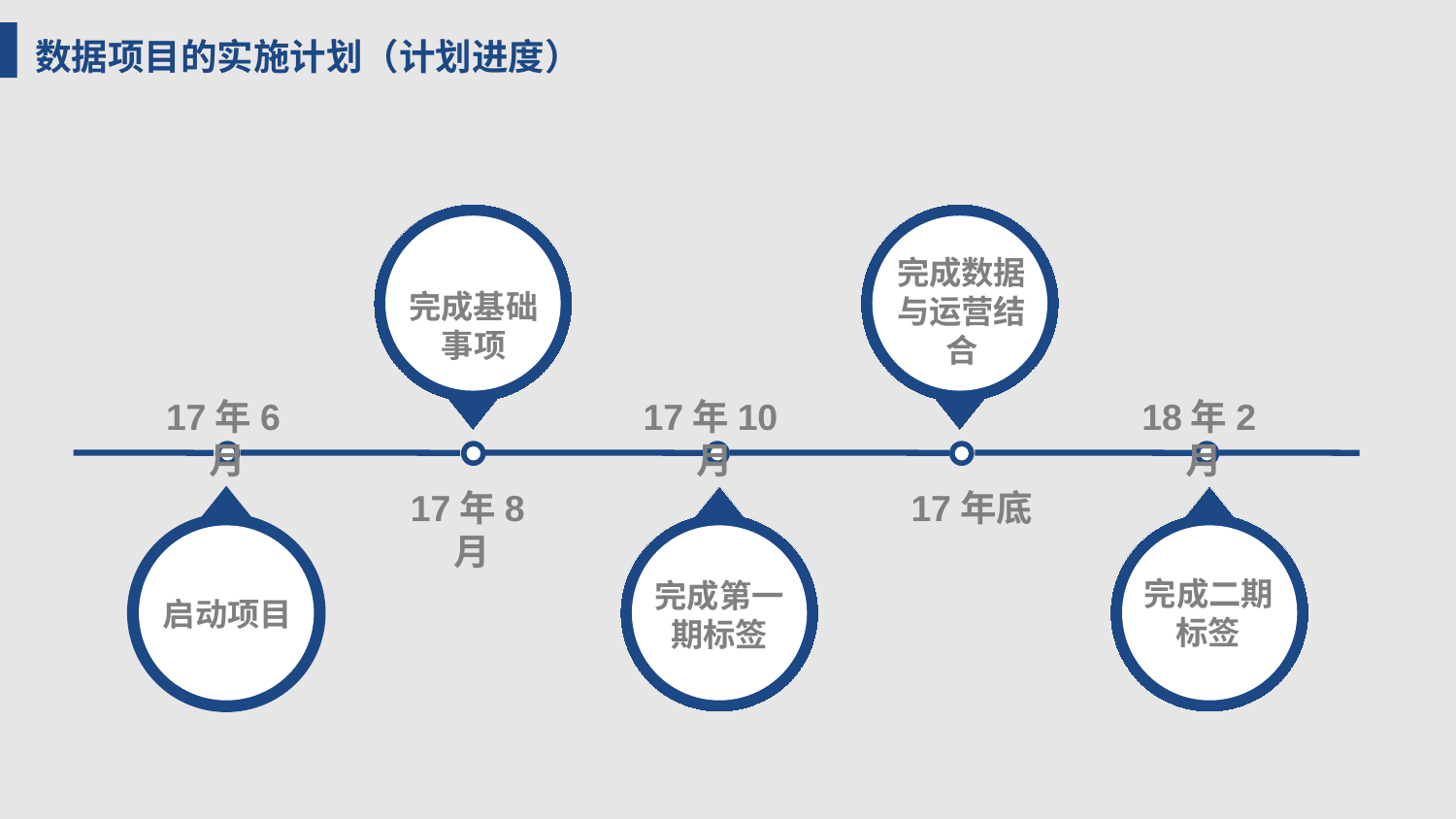

数据项目的实施计划（计划进度）

完成数据与运营结合
完成基础事项
17年6月
17年10月
18年2月

17年8月
17年底

启动项目

完成二期标签
完成第一期标签